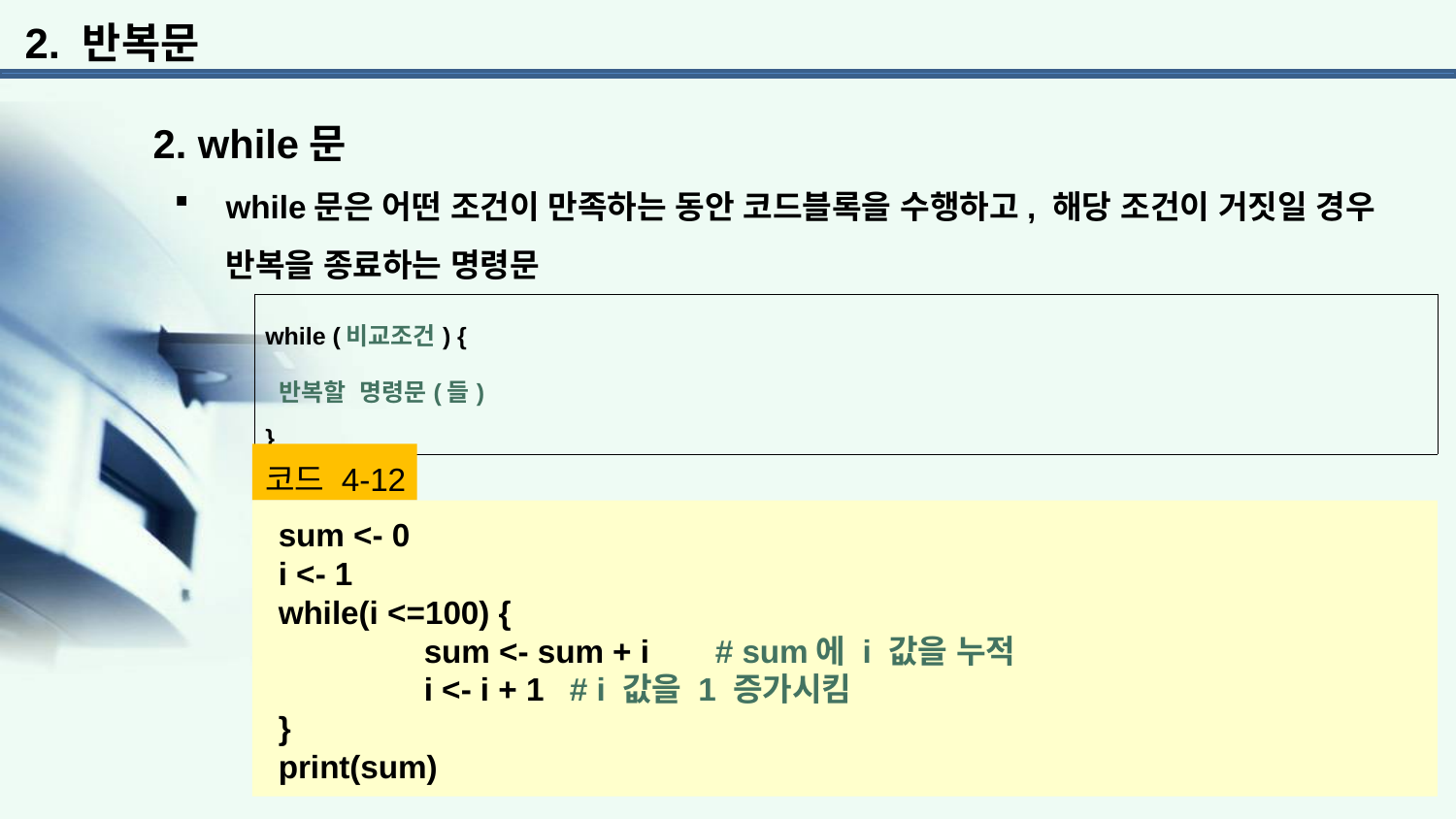

2. 반복문
2. while문
while문은 어떤 조건이 만족하는 동안 코드블록을 수행하고, 해당 조건이 거짓일 경우 반복을 종료하는 명령문

| while (비교조건) { 반복할 명령문(들) } |
| --- |

코드 4-12

sum <- 0
i <- 1
while(i <=100) {
 	sum <- sum + i 	# sum에 i 값을 누적
 	i <- i + 1 	# i 값을 1 증가시킴
}
print(sum)